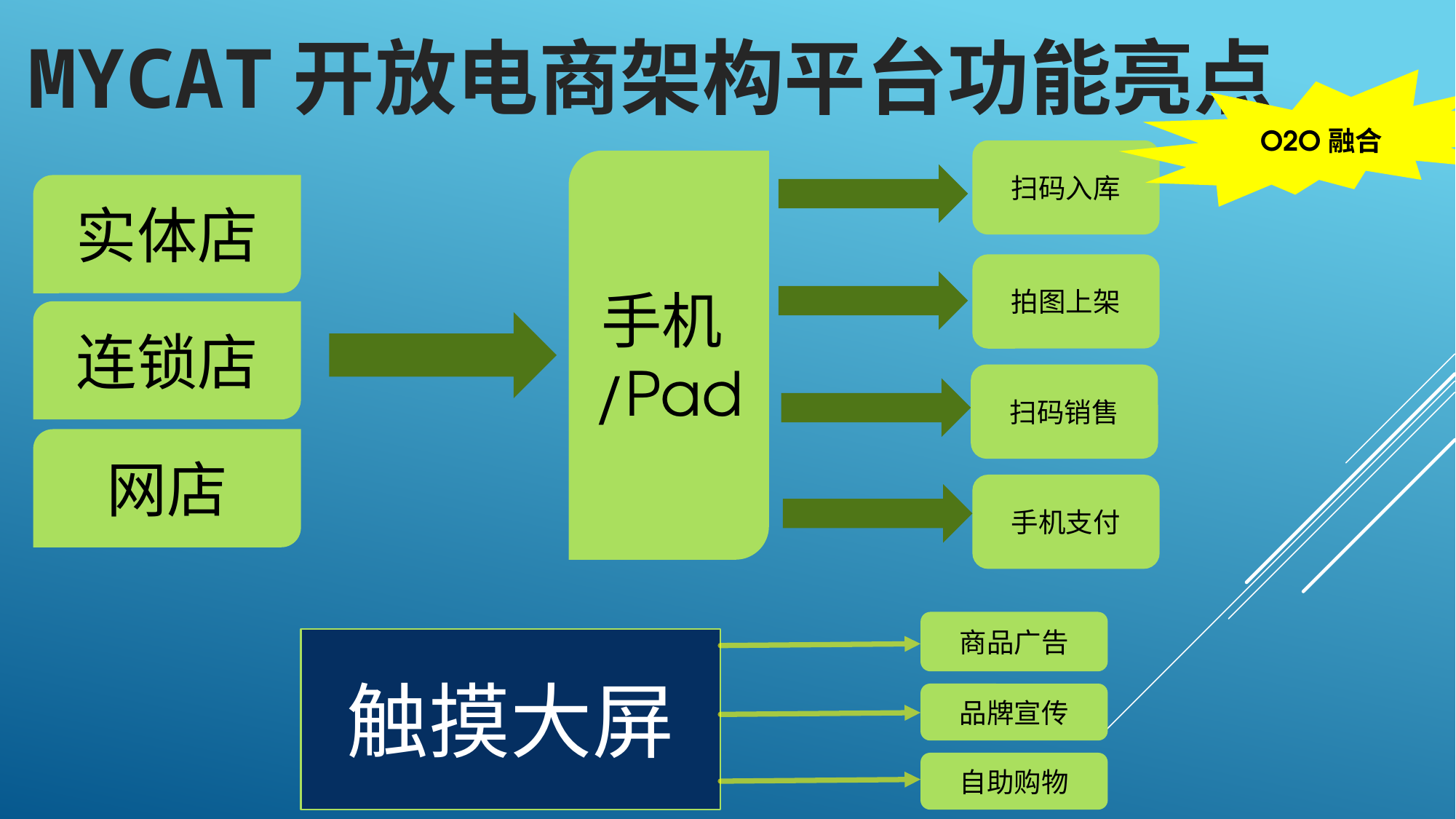

Mycat开放电商架构平台功能亮点
O2O融合
扫码入库
手机/Pad

实体店
拍图上架

连锁店

扫码销售

网店
手机支付

商品广告
触摸大屏
品牌宣传
自助购物